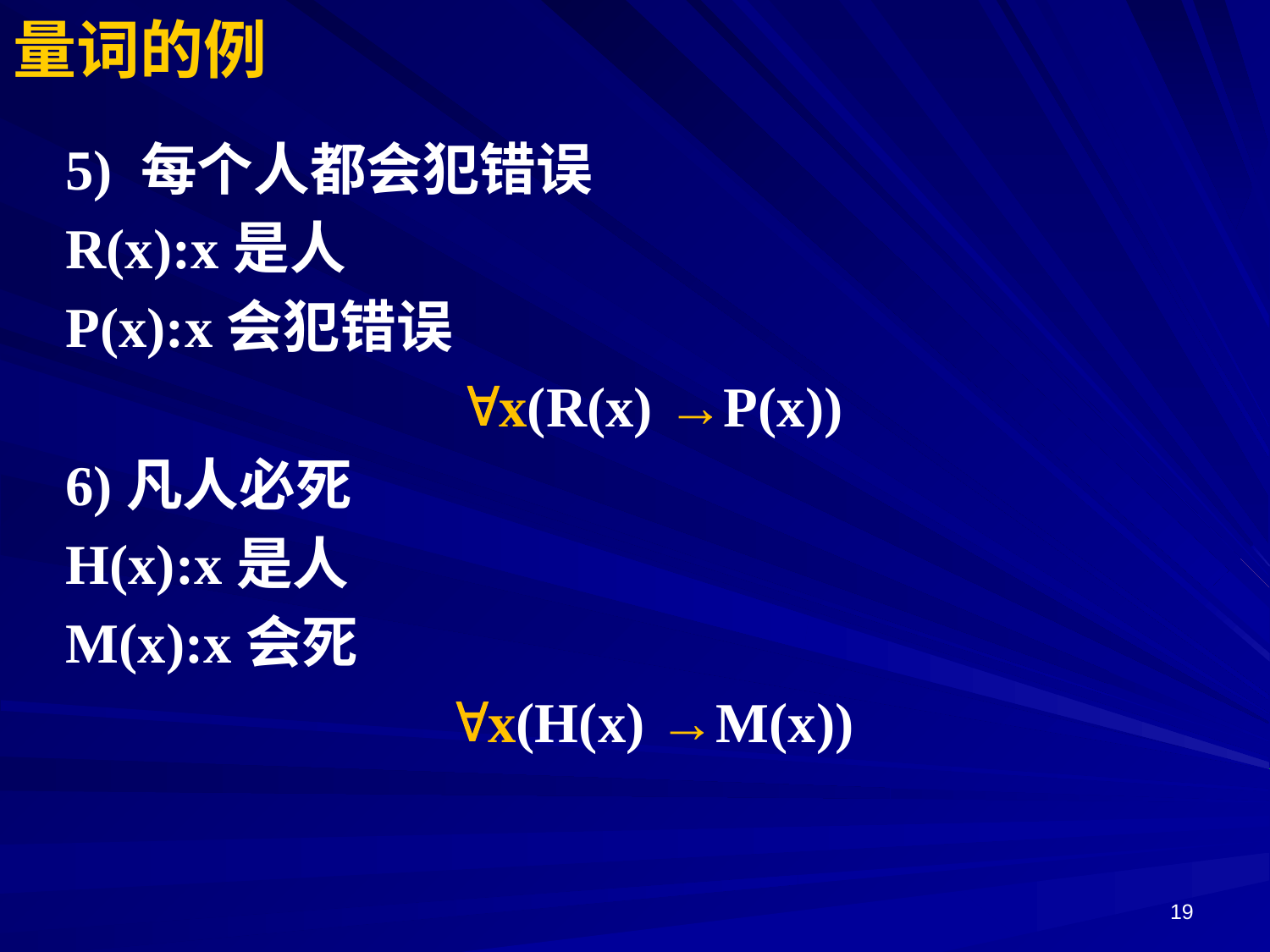

# 量词的例
5) 每个人都会犯错误
R(x):x是人
P(x):x会犯错误
∀x(R(x) →P(x))
6)凡人必死
H(x):x是人
M(x):x会死
∀x(H(x) →M(x))

19